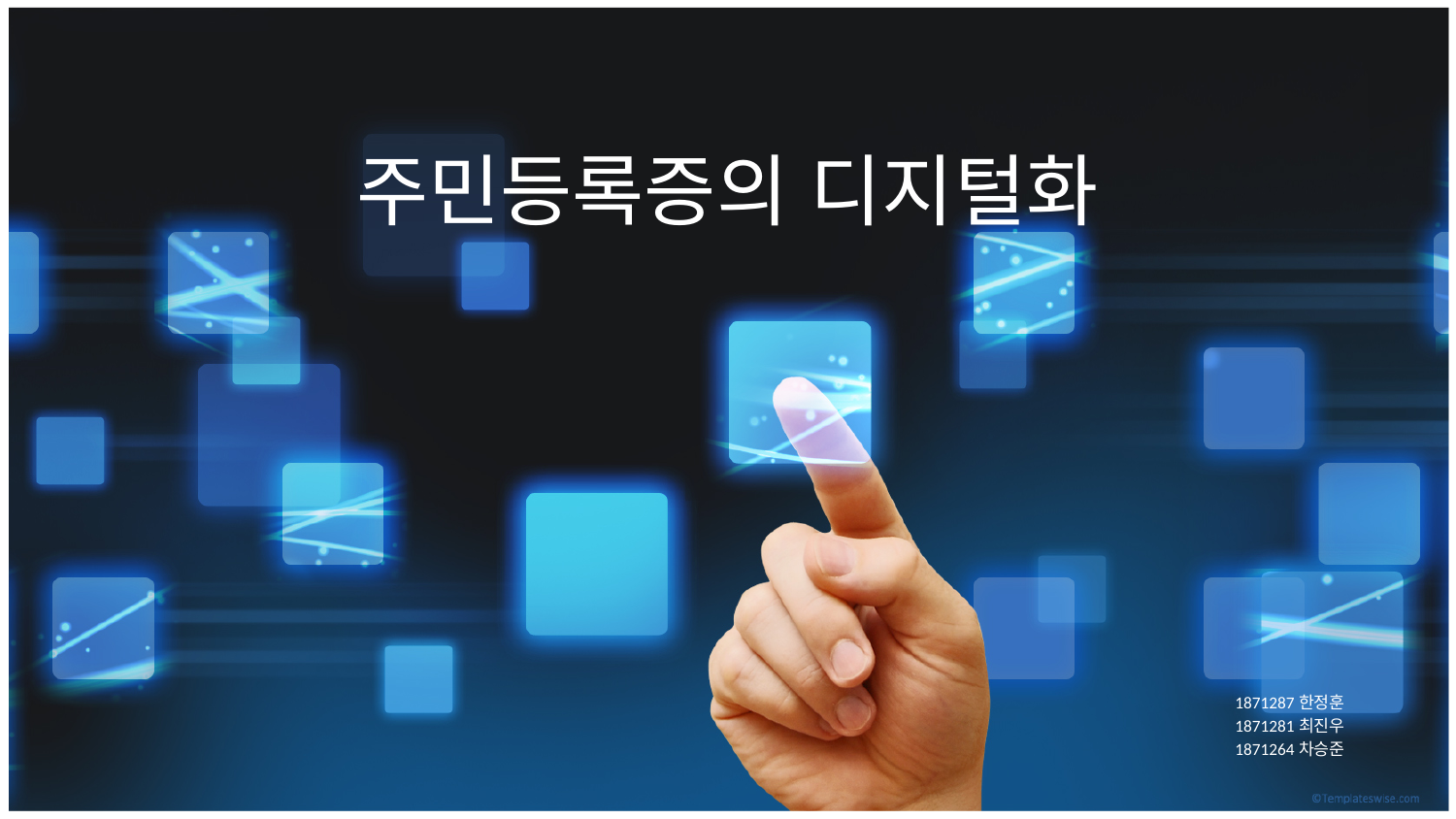

# 주민등록증의 디지털화
1871287 한정훈
1871281 최진우
1871264 차승준